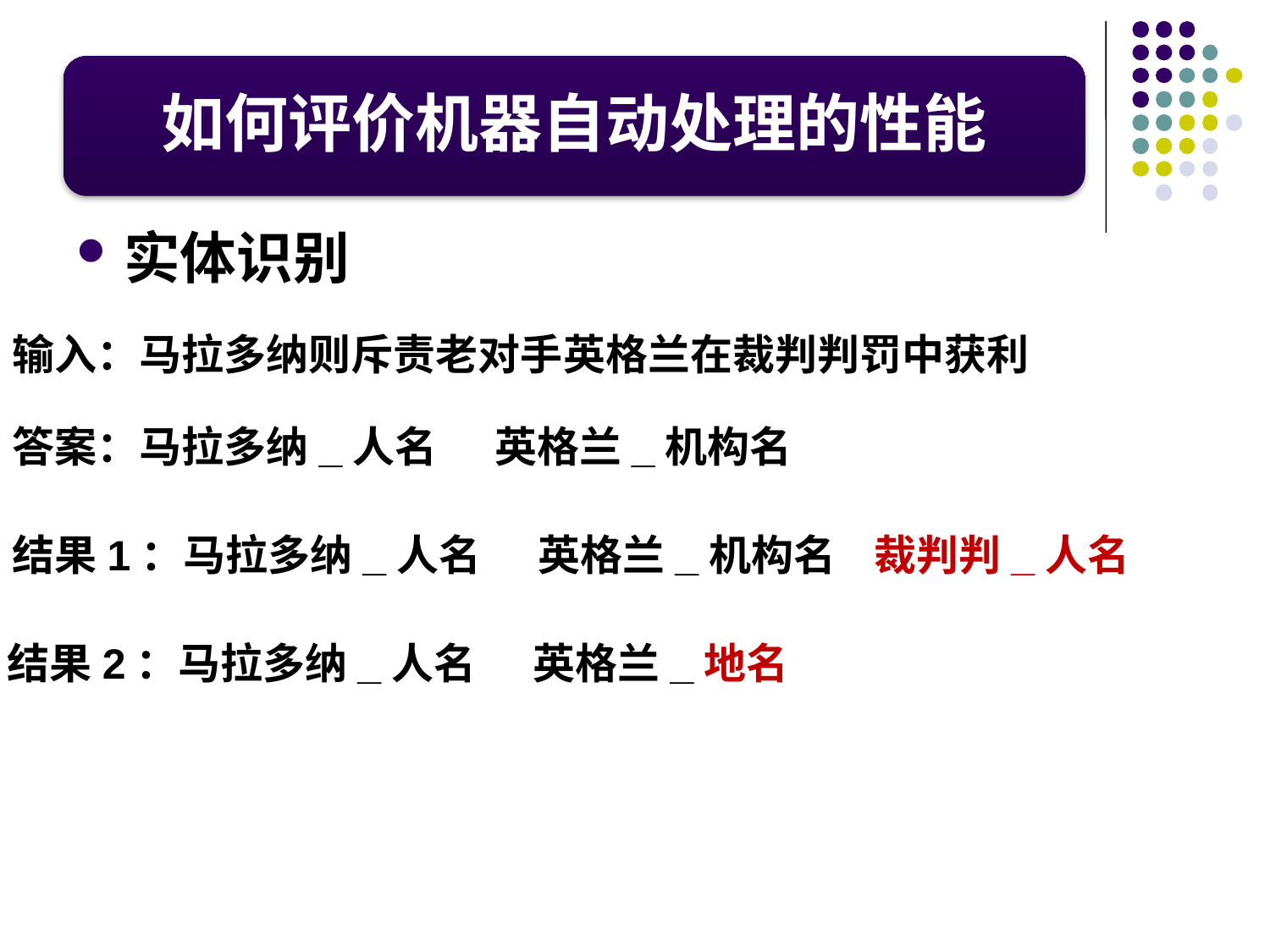

如何评价机器自动处理的性能
实体识别

输入：马拉多纳则斥责老对手英格兰在裁判判罚中获利
答案：马拉多纳_人名      英格兰_机构名
结果1：马拉多纳_人名      英格兰_机构名    裁判判_人名
结果2：马拉多纳_人名      英格兰_地名